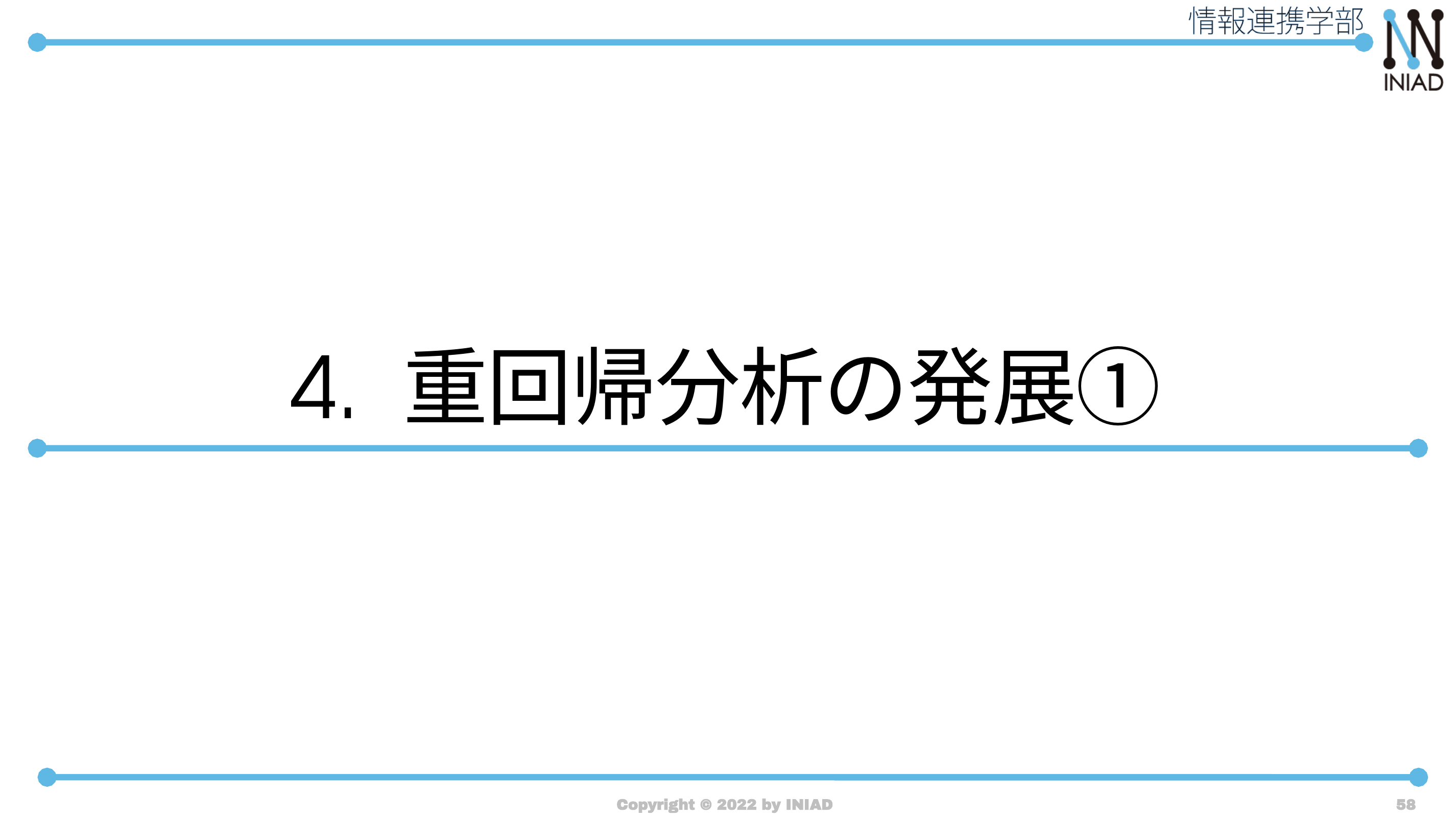

# 4. 重回帰分析の発展①

Copyright © 2022 by INIAD
58